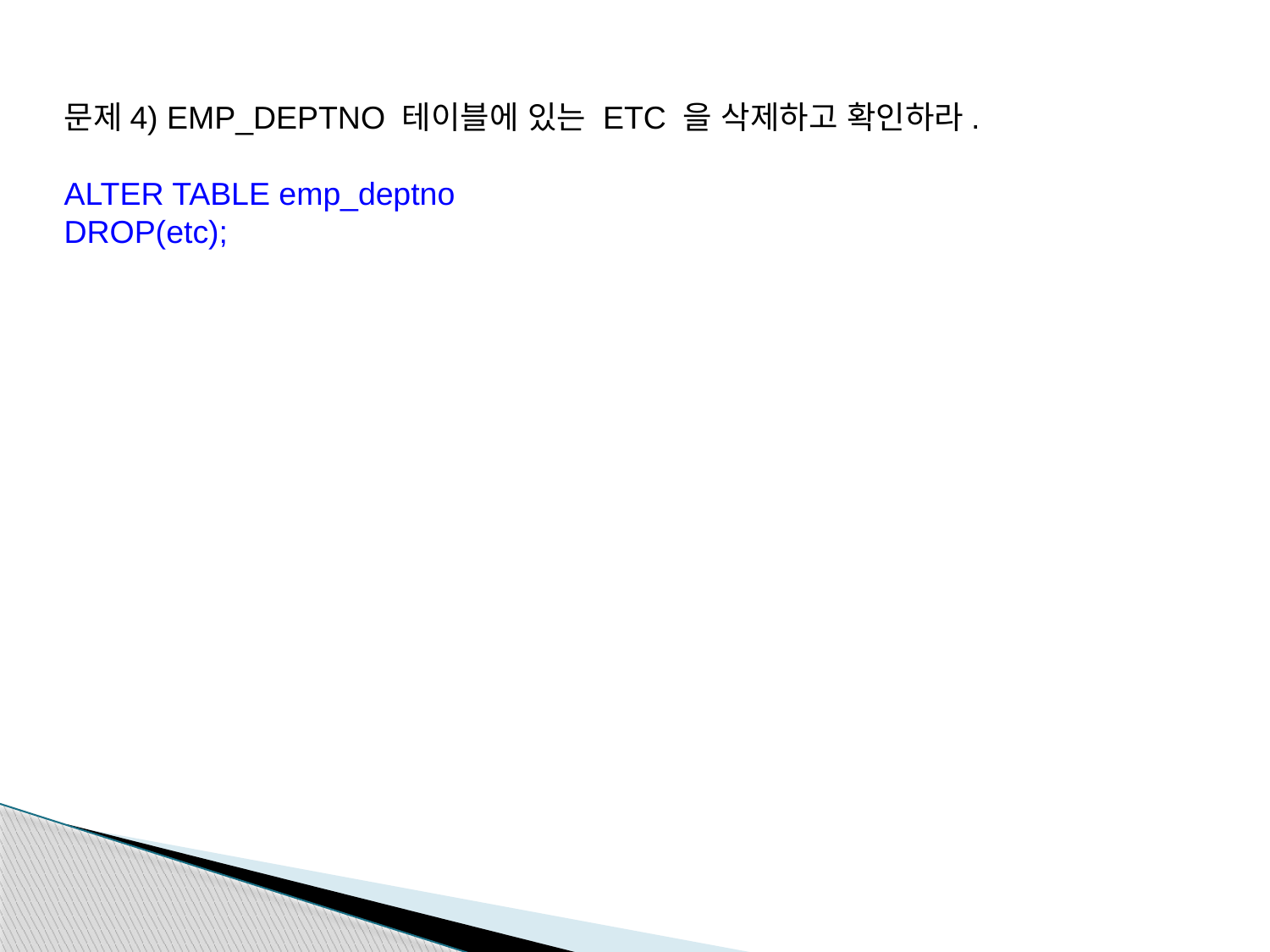

문제4) EMP_DEPTNO 테이블에 있는 ETC 을 삭제하고 확인하라.

ALTER TABLE emp_deptno
DROP(etc);